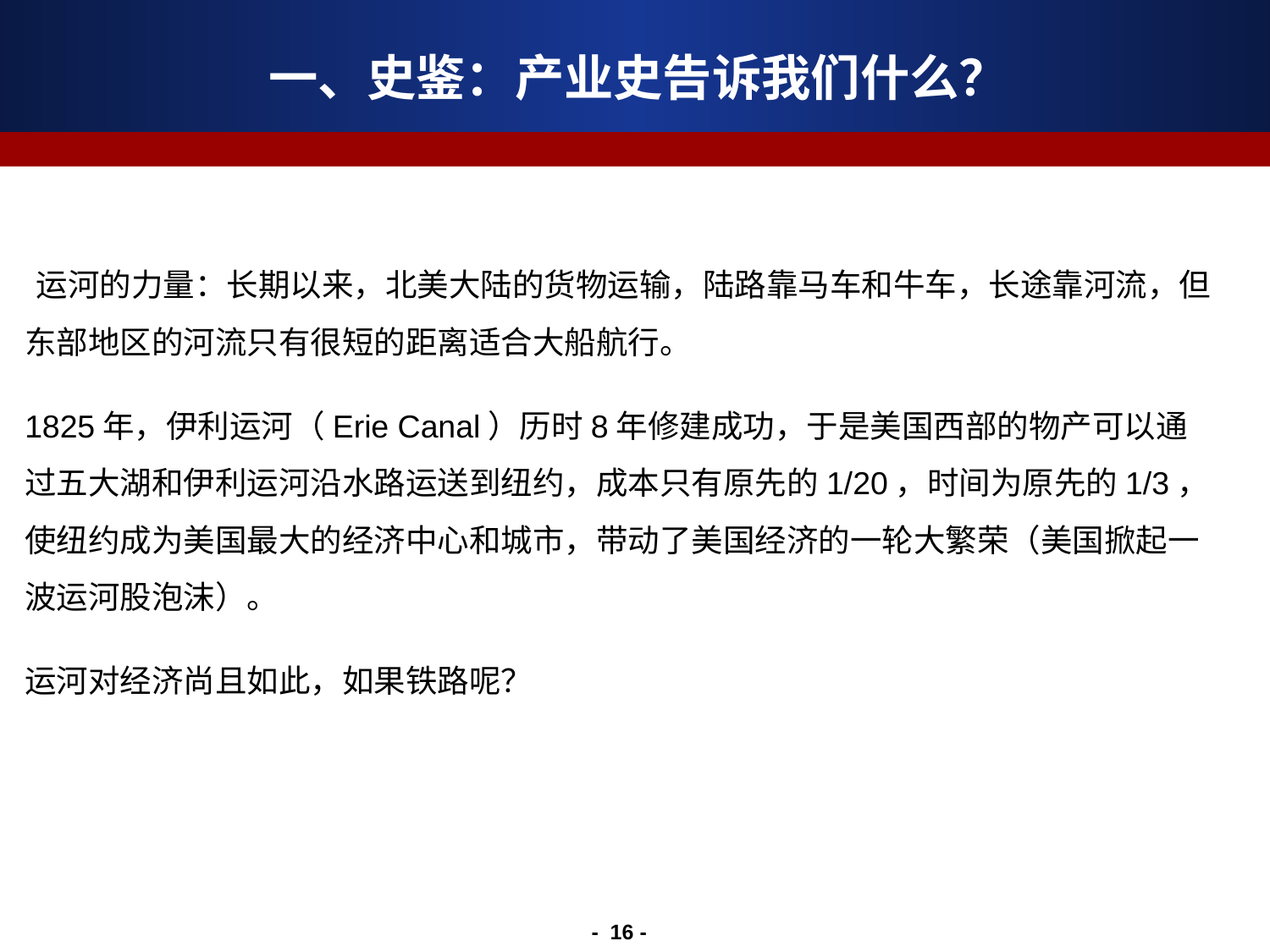

# 一、史鉴：产业史告诉我们什么？
 运河的力量：长期以来，北美大陆的货物运输，陆路靠马车和牛车，长途靠河流，但东部地区的河流只有很短的距离适合大船航行。
1825年，伊利运河（Erie Canal）历时8年修建成功，于是美国西部的物产可以通过五大湖和伊利运河沿水路运送到纽约，成本只有原先的1/20，时间为原先的1/3，使纽约成为美国最大的经济中心和城市，带动了美国经济的一轮大繁荣（美国掀起一波运河股泡沫）。
运河对经济尚且如此，如果铁路呢？